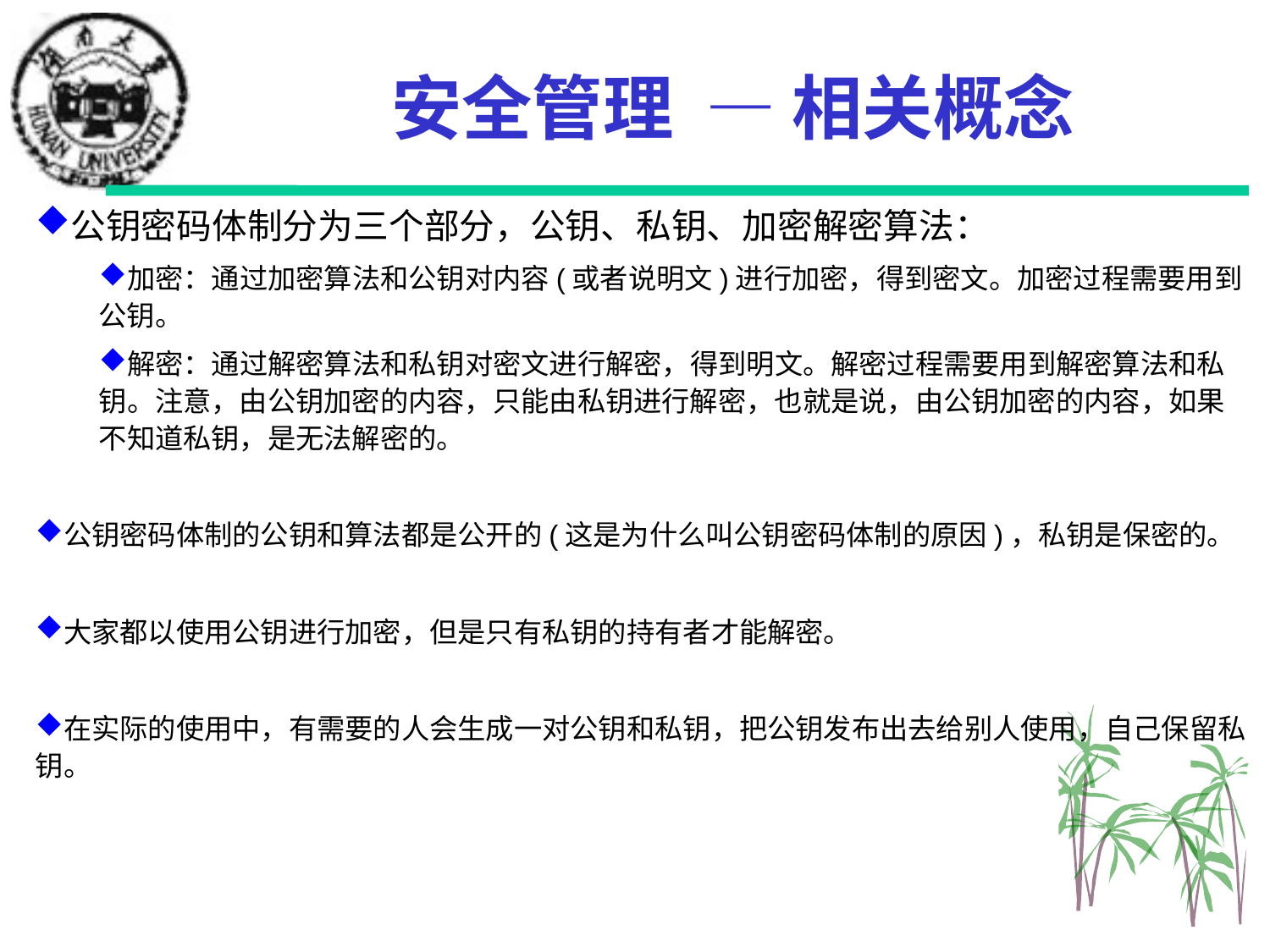

# 安全管理  — 相关概念
公钥密码体制分为三个部分，公钥、私钥、加密解密算法：
加密：通过加密算法和公钥对内容(或者说明文)进行加密，得到密文。加密过程需要用到公钥。
解密：通过解密算法和私钥对密文进行解密，得到明文。解密过程需要用到解密算法和私钥。注意，由公钥加密的内容，只能由私钥进行解密，也就是说，由公钥加密的内容，如果不知道私钥，是无法解密的。

公钥密码体制的公钥和算法都是公开的(这是为什么叫公钥密码体制的原因)，私钥是保密的。

大家都以使用公钥进行加密，但是只有私钥的持有者才能解密。

在实际的使用中，有需要的人会生成一对公钥和私钥，把公钥发布出去给别人使用，自己保留私钥。